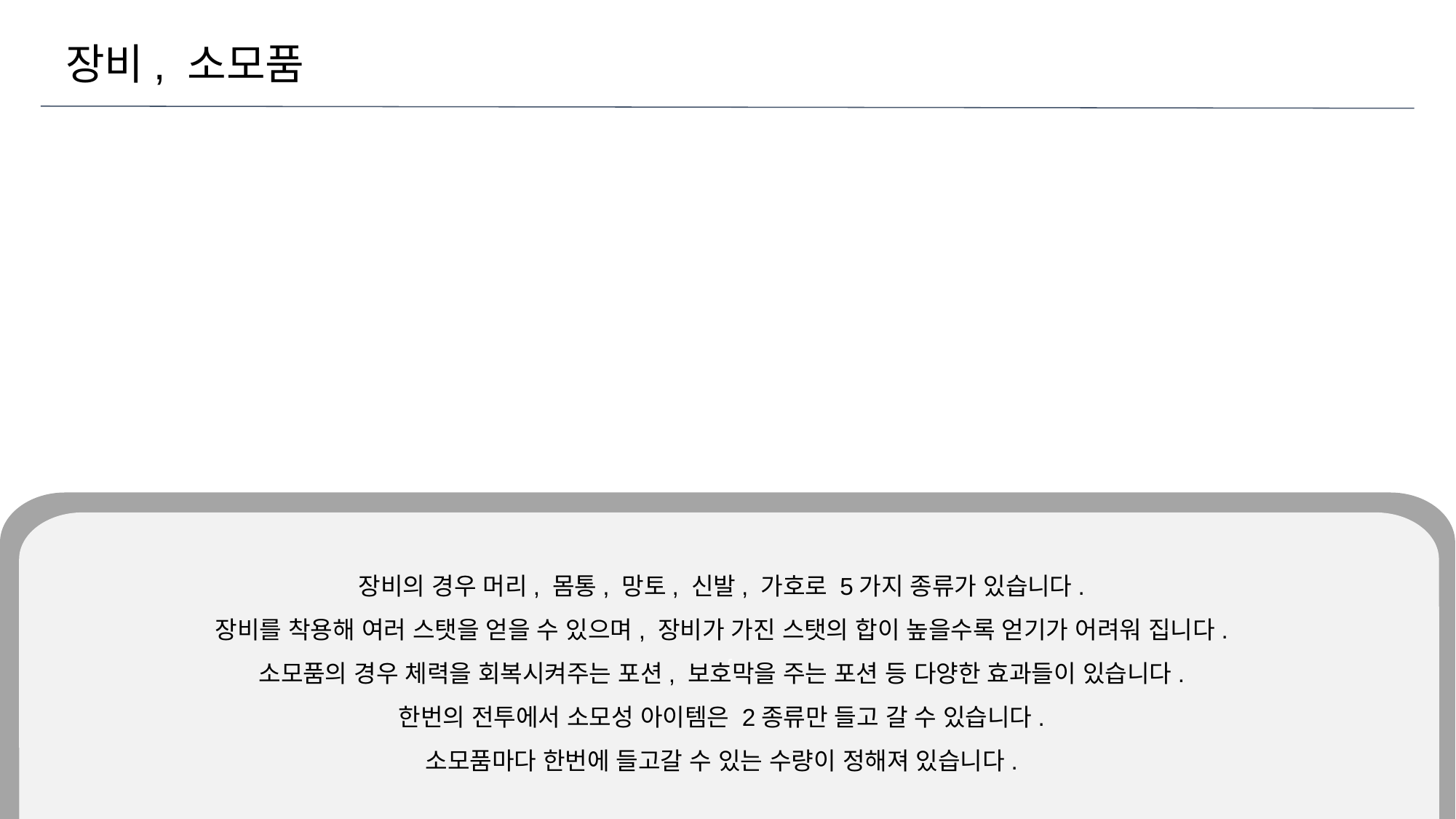

# 장비, 소모품
장비의 경우 머리, 몸통, 망토, 신발, 가호로 5가지 종류가 있습니다.
장비를 착용해 여러 스탯을 얻을 수 있으며, 장비가 가진 스탯의 합이 높을수록 얻기가 어려워 집니다.
소모품의 경우 체력을 회복시켜주는 포션, 보호막을 주는 포션 등 다양한 효과들이 있습니다.
한번의 전투에서 소모성 아이템은 2종류만 들고 갈 수 있습니다.
소모품마다 한번에 들고갈 수 있는 수량이 정해져 있습니다.